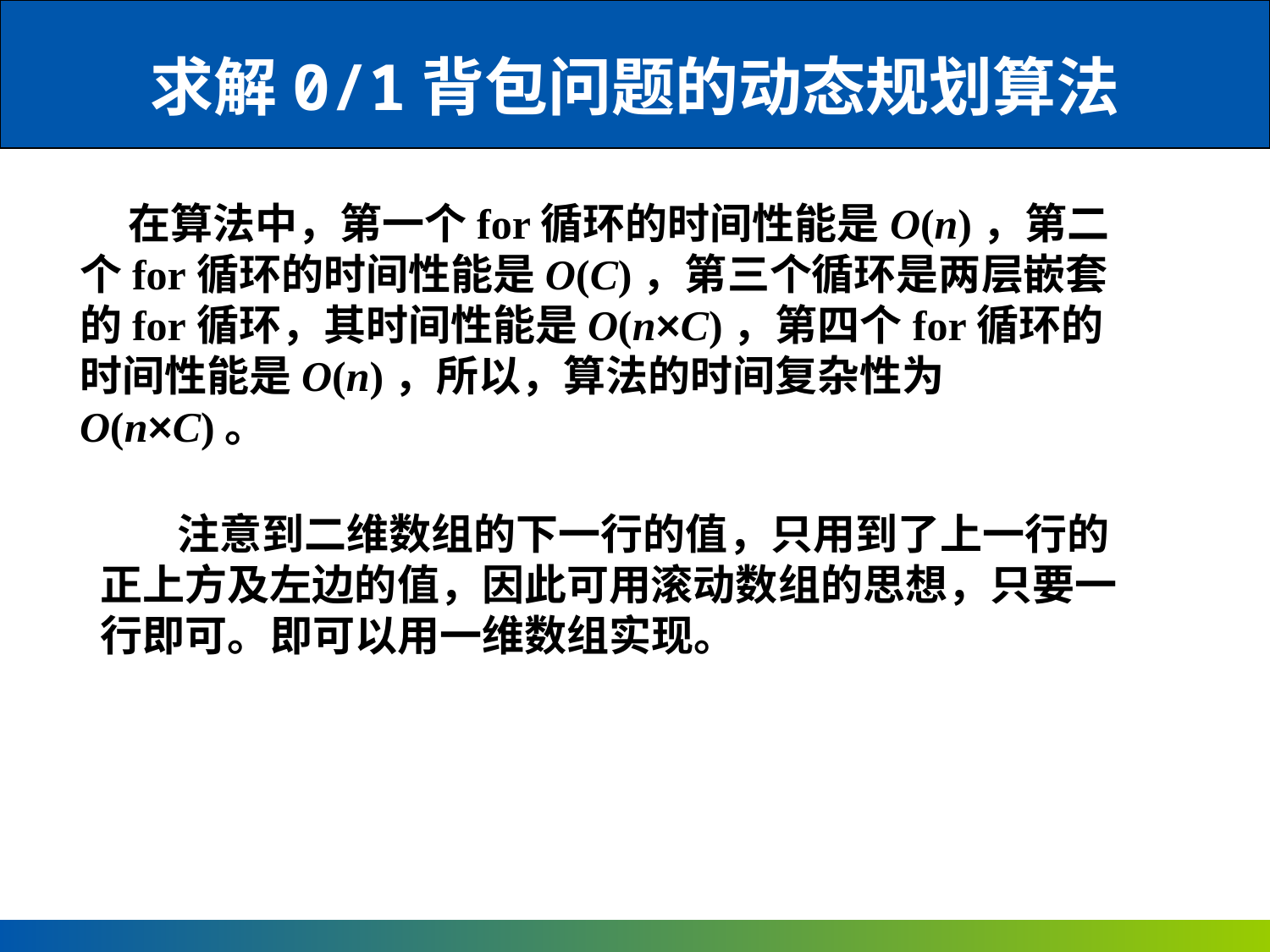

求解0/1背包问题的动态规划算法
    在算法中，第一个for循环的时间性能是O(n)，第二个for循环的时间性能是O(C)，第三个循环是两层嵌套的for循环，其时间性能是O(n×C)，第四个for循环的时间性能是O(n)，所以，算法的时间复杂性为O(n×C)。
       注意到二维数组的下一行的值，只用到了上一行的正上方及左边的值，因此可用滚动数组的思想，只要一行即可。即可以用一维数组实现。